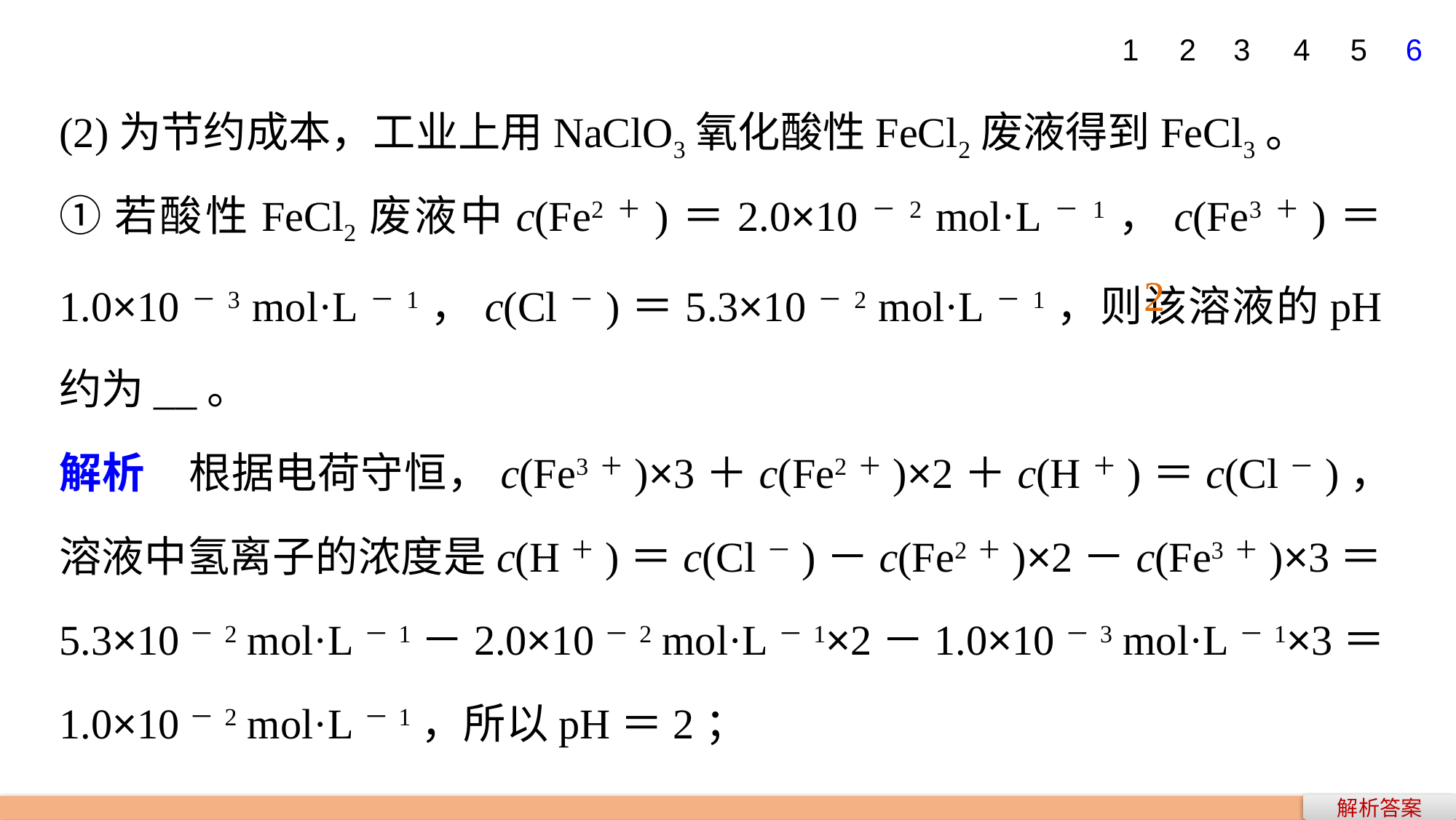

1
2
3
4
5
6
(2)为节约成本，工业上用NaClO3氧化酸性FeCl2废液得到FeCl3。
①若酸性FeCl2废液中c(Fe2＋)＝2.0×10－2 mol·L－1，c(Fe3＋)＝1.0×10－3 mol·L－1，c(Cl－)＝5.3×10－2 mol·L－1，则该溶液的pH约为__。
解析　根据电荷守恒，c(Fe3＋)×3＋c(Fe2＋)×2＋c(H＋)＝c(Cl－)，溶液中氢离子的浓度是c(H＋)＝c(Cl－)－c(Fe2＋)×2－c(Fe3＋)×3＝5.3×10－2 mol·L－1－2.0×10－2 mol·L－1×2－1.0×10－3 mol·L－1×3＝1.0×10－2 mol·L－1，所以pH＝2；
2
解析答案